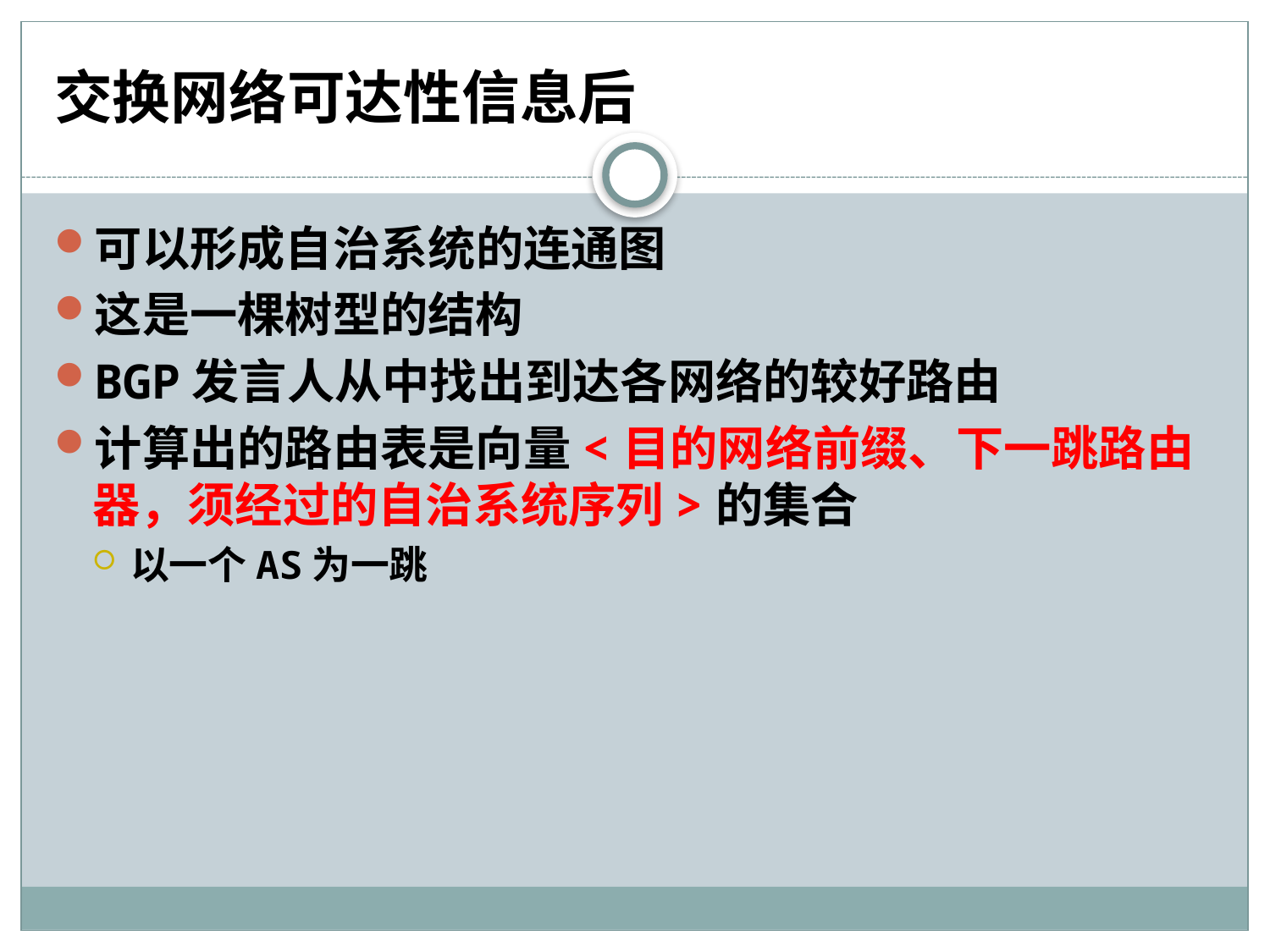

# 交换网络可达性信息后
可以形成自治系统的连通图
这是一棵树型的结构
BGP发言人从中找出到达各网络的较好路由
计算出的路由表是向量<目的网络前缀、下一跳路由器，须经过的自治系统序列>的集合
以一个AS为一跳